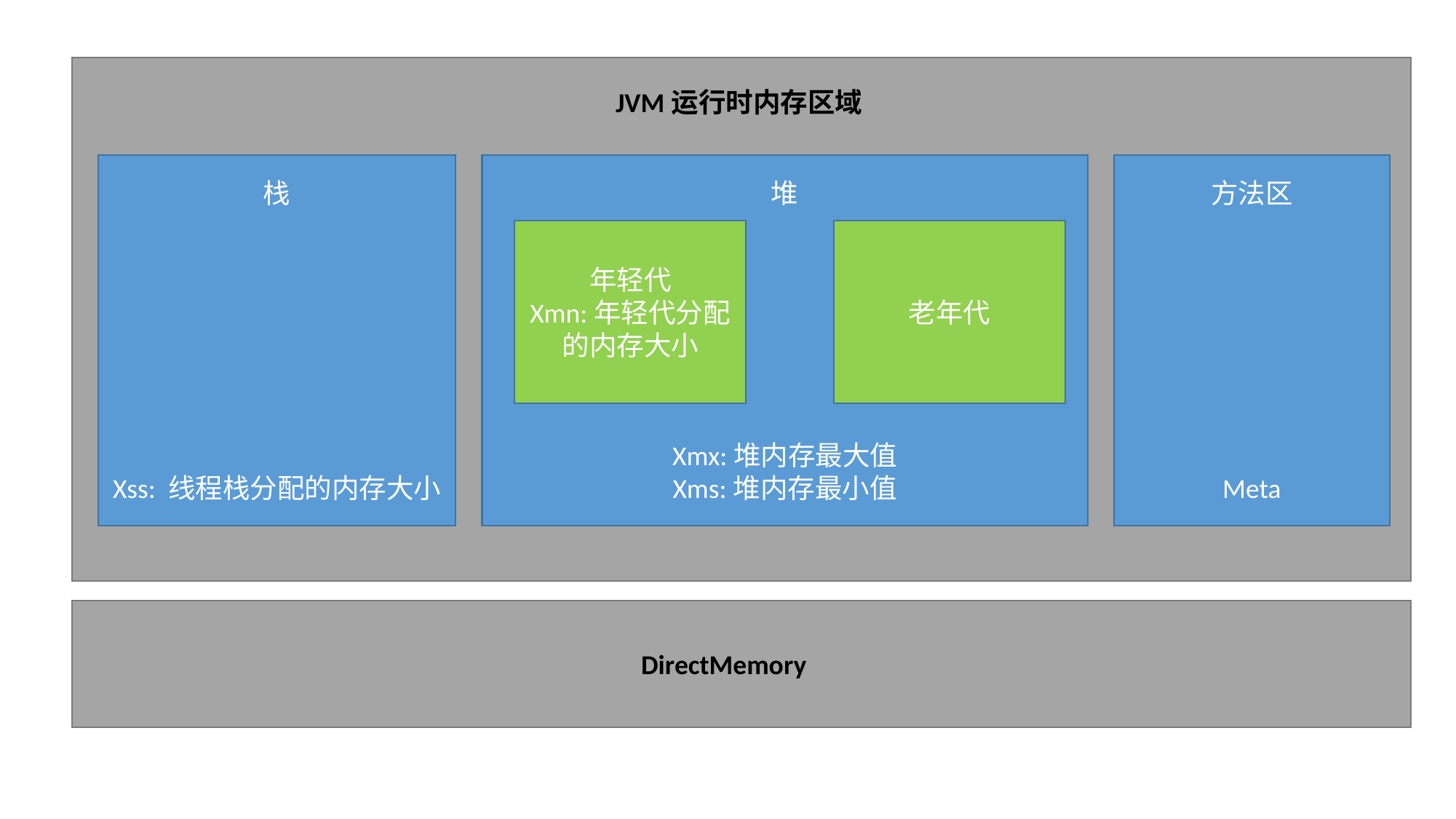

Java运行时内存区域
JVM运行时内存区域
栈

Xss: 线程栈分配的内存大小
堆

Xmx:堆内存最大值
Xms:堆内存最小值
方法区

Meta
年轻代
Xmn:年轻代分配的内存大小
老年代

DirectMemory